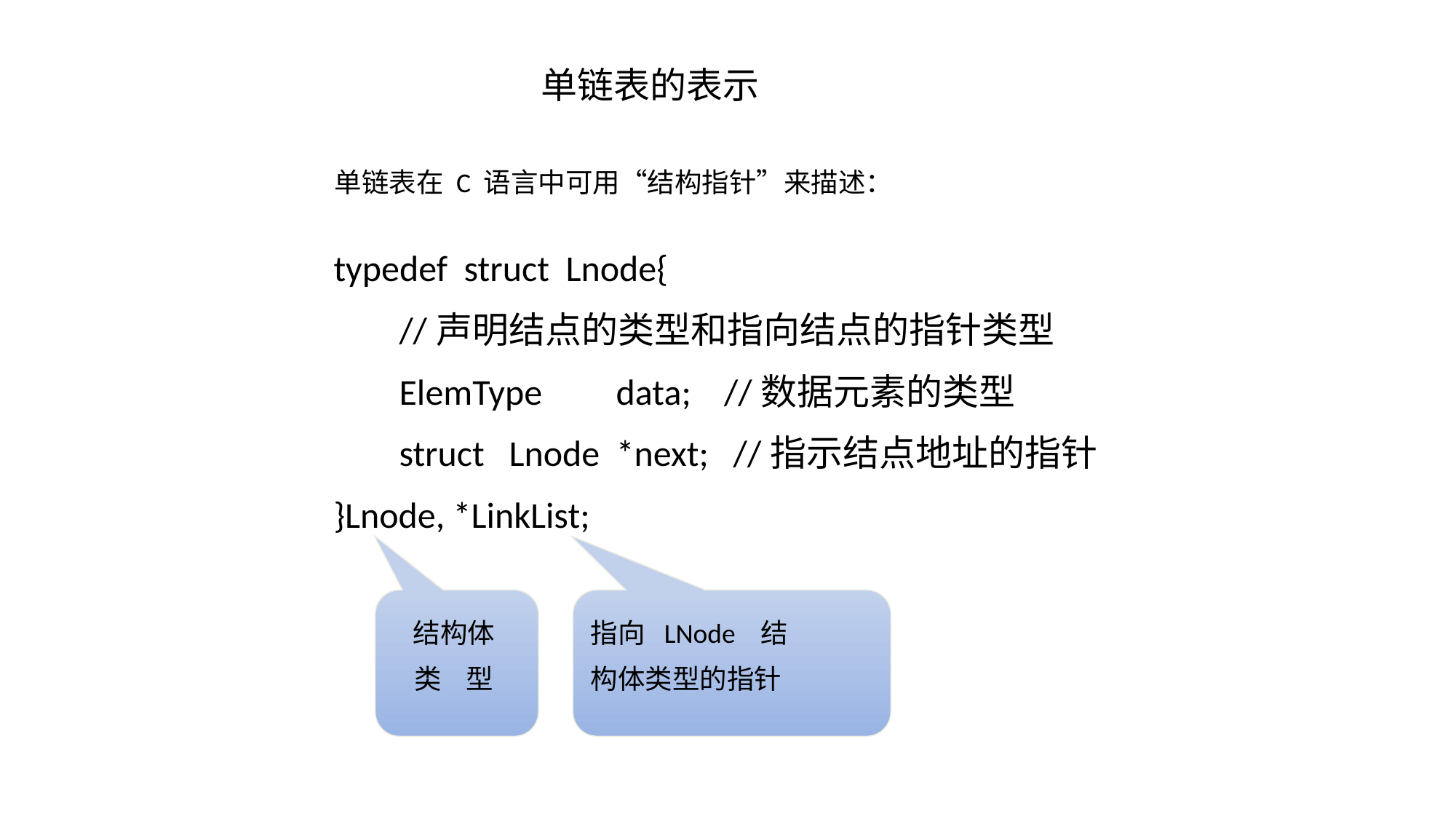

单链表的表示
单链表在 C 语言中可用“结构指针”来描述：
typedef  struct  Lnode{
        //声明结点的类型和指向结点的指针类型
        ElemType         data;    //数据元素的类型
        struct   Lnode  *next;   //指示结点地址的指针
}Lnode, *LinkList;
结构体
类    型
指向  LNode   结
构体类型的指针